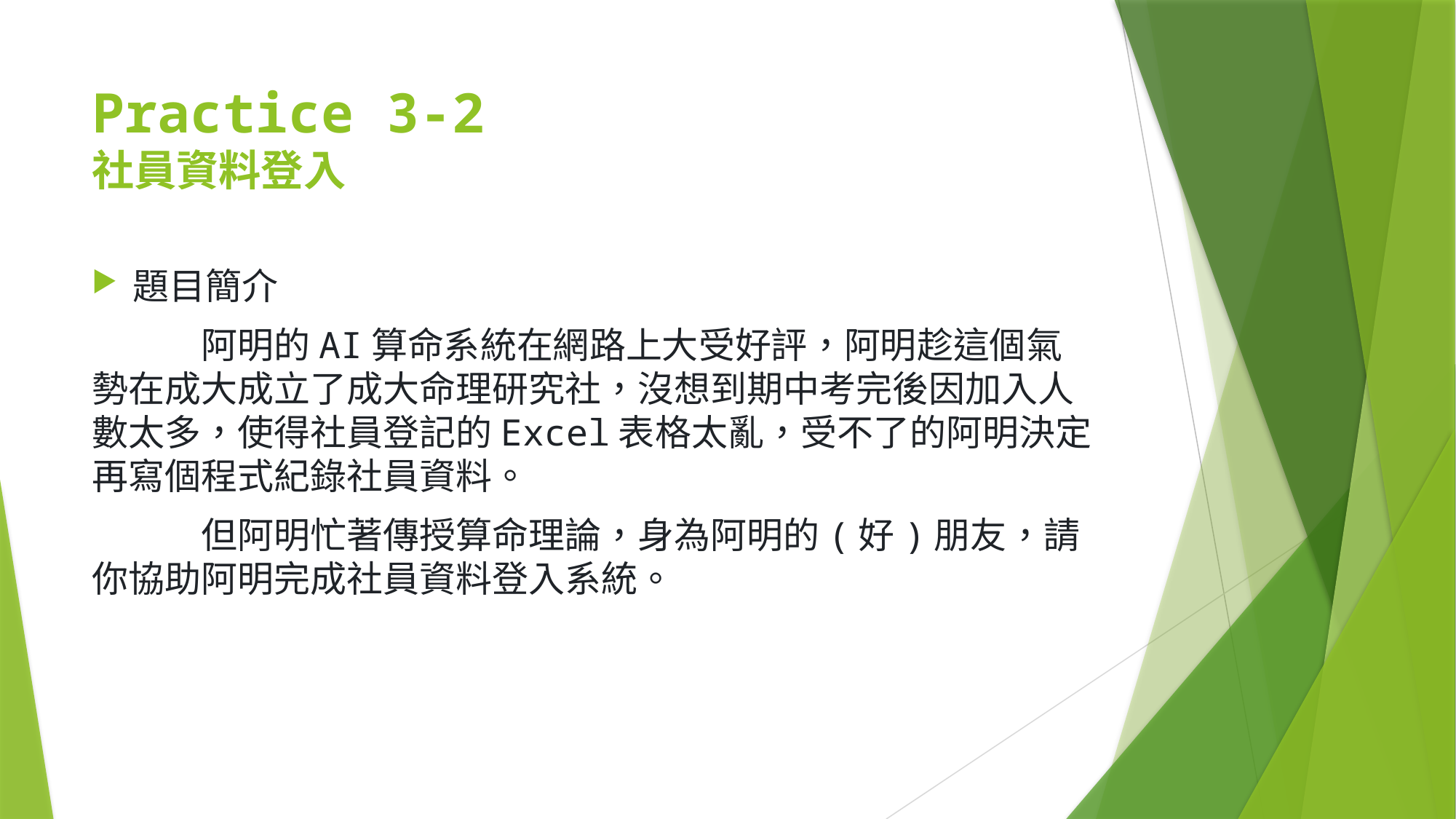

# Practice 3-2 社員資料登入
題目簡介
	阿明的AI算命系統在網路上大受好評，阿明趁這個氣勢在成大成立了成大命理研究社，沒想到期中考完後因加入人數太多，使得社員登記的Excel表格太亂，受不了的阿明決定再寫個程式紀錄社員資料。
	但阿明忙著傳授算命理論，身為阿明的(好)朋友，請你協助阿明完成社員資料登入系統。